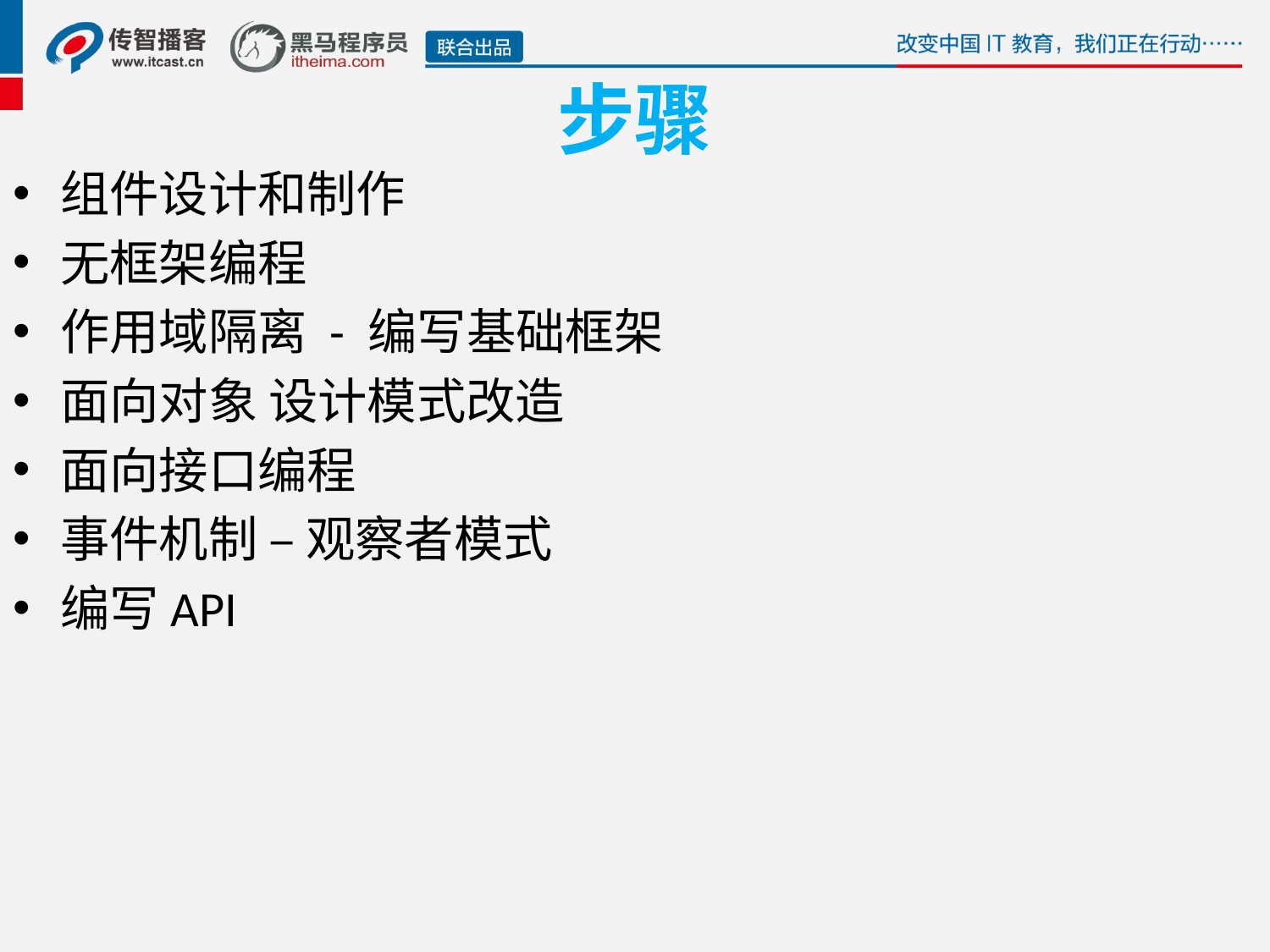

# 步骤
组件设计和制作
无框架编程
作用域隔离 - 编写基础框架
面向对象 设计模式改造
面向接口编程
事件机制 – 观察者模式
编写API